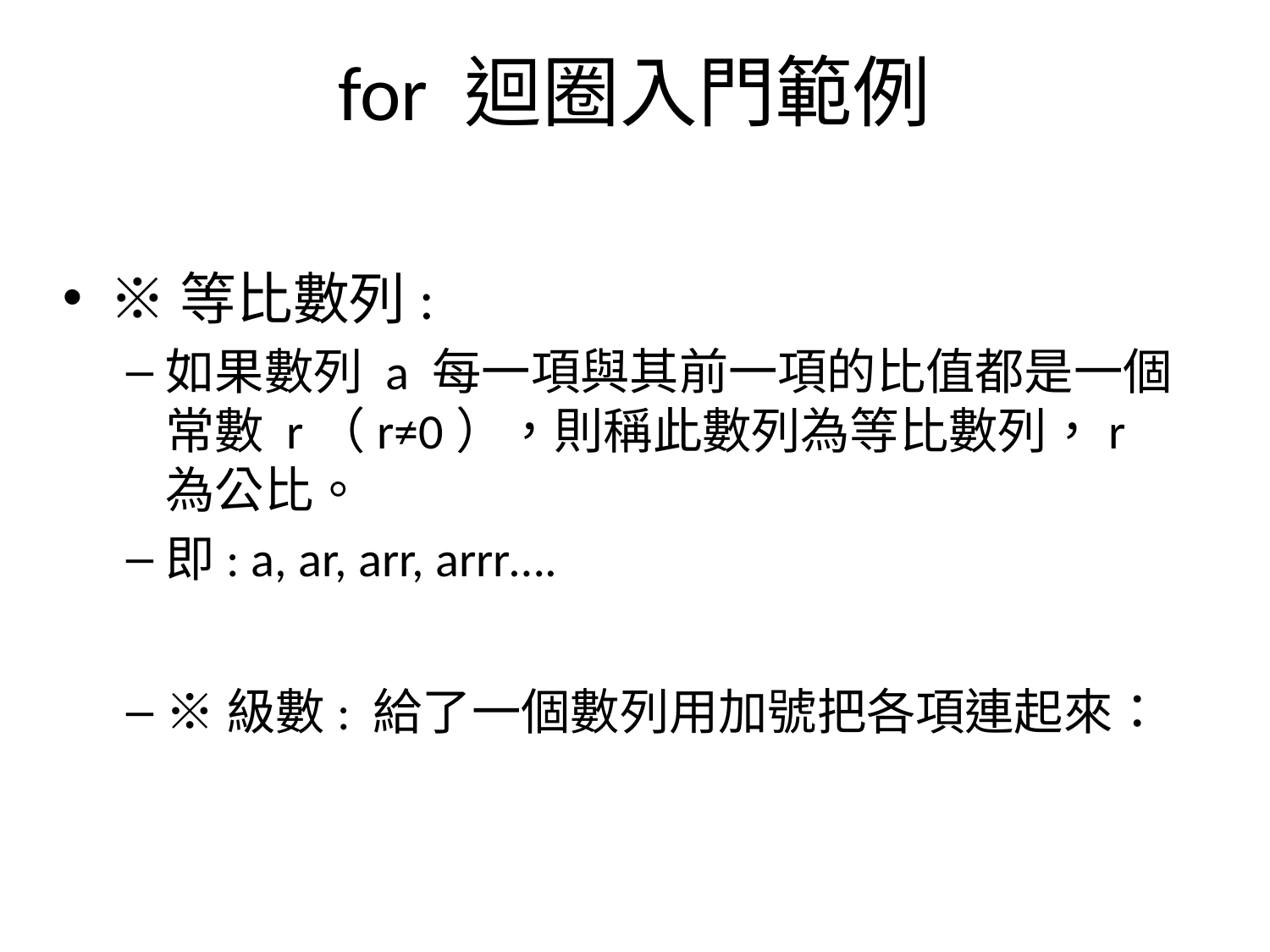

# for 迴圈入門範例

※等比數列:
如果數列 a 每一項與其前一項的比值都是一個常數 r（r≠0），則稱此數列為等比數列，r 為公比。
即: a, ar, arr, arrr….

※級數: 給了一個數列用加號把各項連起來：